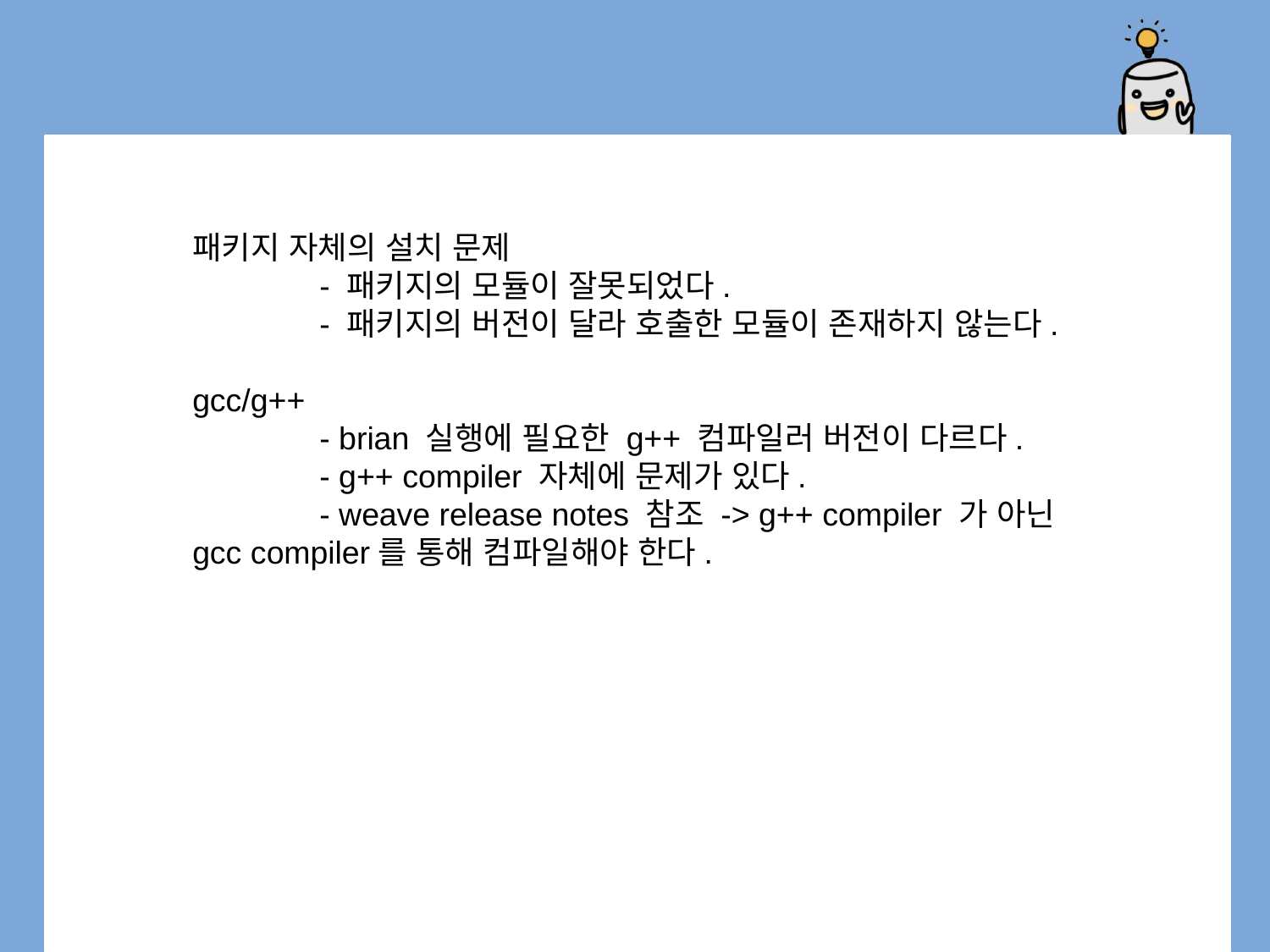

패키지 자체의 설치 문제
	- 패키지의 모듈이 잘못되었다.
	- 패키지의 버전이 달라 호출한 모듈이 존재하지 않는다.

gcc/g++
	- brian 실행에 필요한 g++ 컴파일러 버전이 다르다.
	- g++ compiler 자체에 문제가 있다.
	- weave release notes 참조 -> g++ compiler 가 아닌 gcc compiler를 통해 컴파일해야 한다.